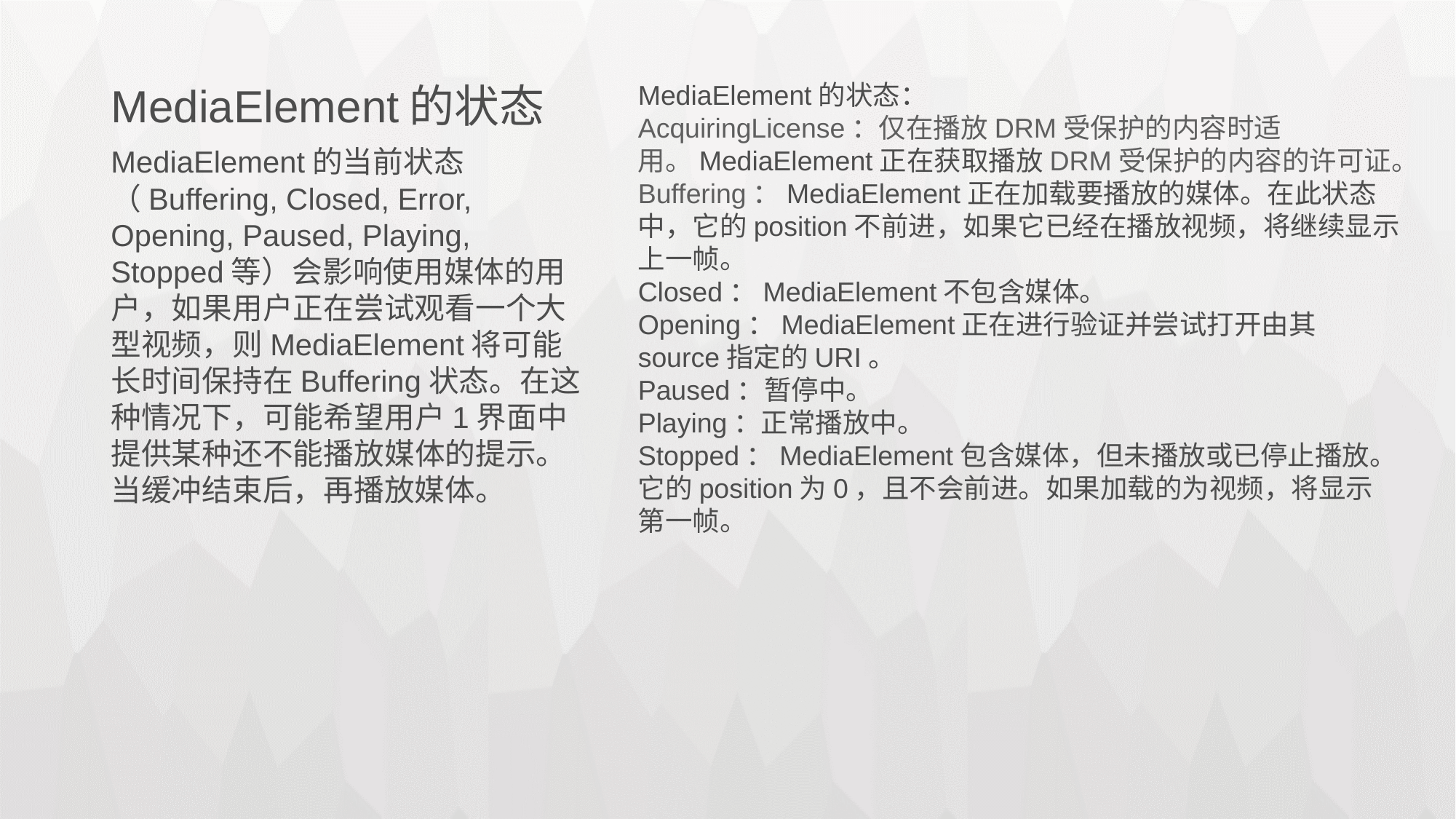

MediaElement的状态
MediaElement的状态：
AcquiringLicense：仅在播放DRM受保护的内容时适用。MediaElement正在获取播放DRM受保护的内容的许可证。
Buffering：MediaElement正在加载要播放的媒体。在此状态中，它的position不前进，如果它已经在播放视频，将继续显示上一帧。
Closed：MediaElement不包含媒体。
Opening：MediaElement正在进行验证并尝试打开由其source指定的URI。
Paused：暂停中。
Playing：正常播放中。
Stopped：MediaElement包含媒体，但未播放或已停止播放。它的position为0，且不会前进。如果加载的为视频，将显示第一帧。
MediaElement的当前状态（Buffering, Closed, Error, Opening, Paused, Playing, Stopped等）会影响使用媒体的用户，如果用户正在尝试观看一个大型视频，则MediaElement将可能长时间保持在Buffering状态。在这种情况下，可能希望用户1界面中提供某种还不能播放媒体的提示。当缓冲结束后，再播放媒体。